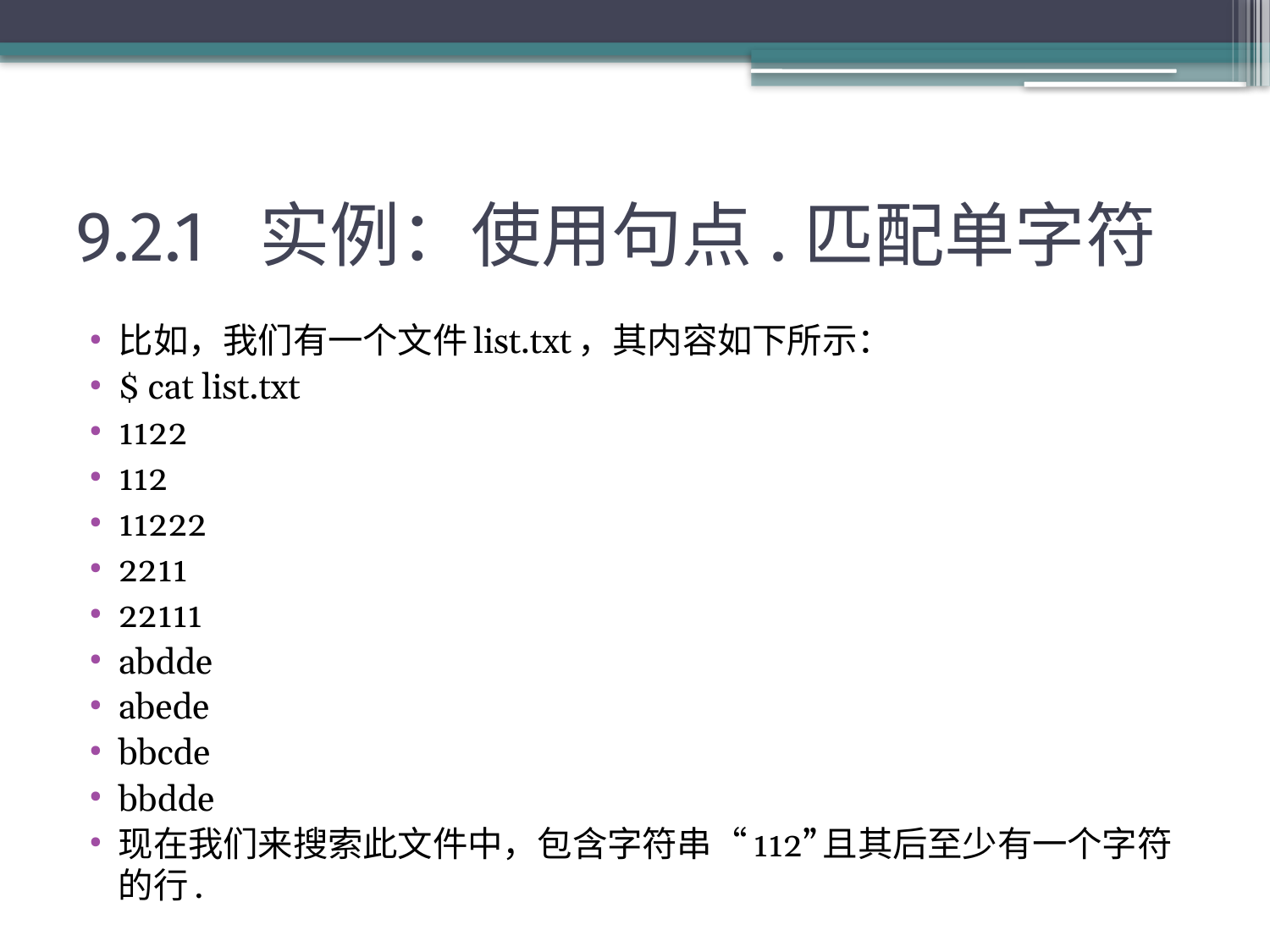

# 9.2.1  实例：使用句点.匹配单字符
比如，我们有一个文件list.txt，其内容如下所示：
$ cat list.txt
1122
112
11222
2211
22111
abdde
abede
bbcde
bbdde
现在我们来搜索此文件中，包含字符串“112”且其后至少有一个字符的行.